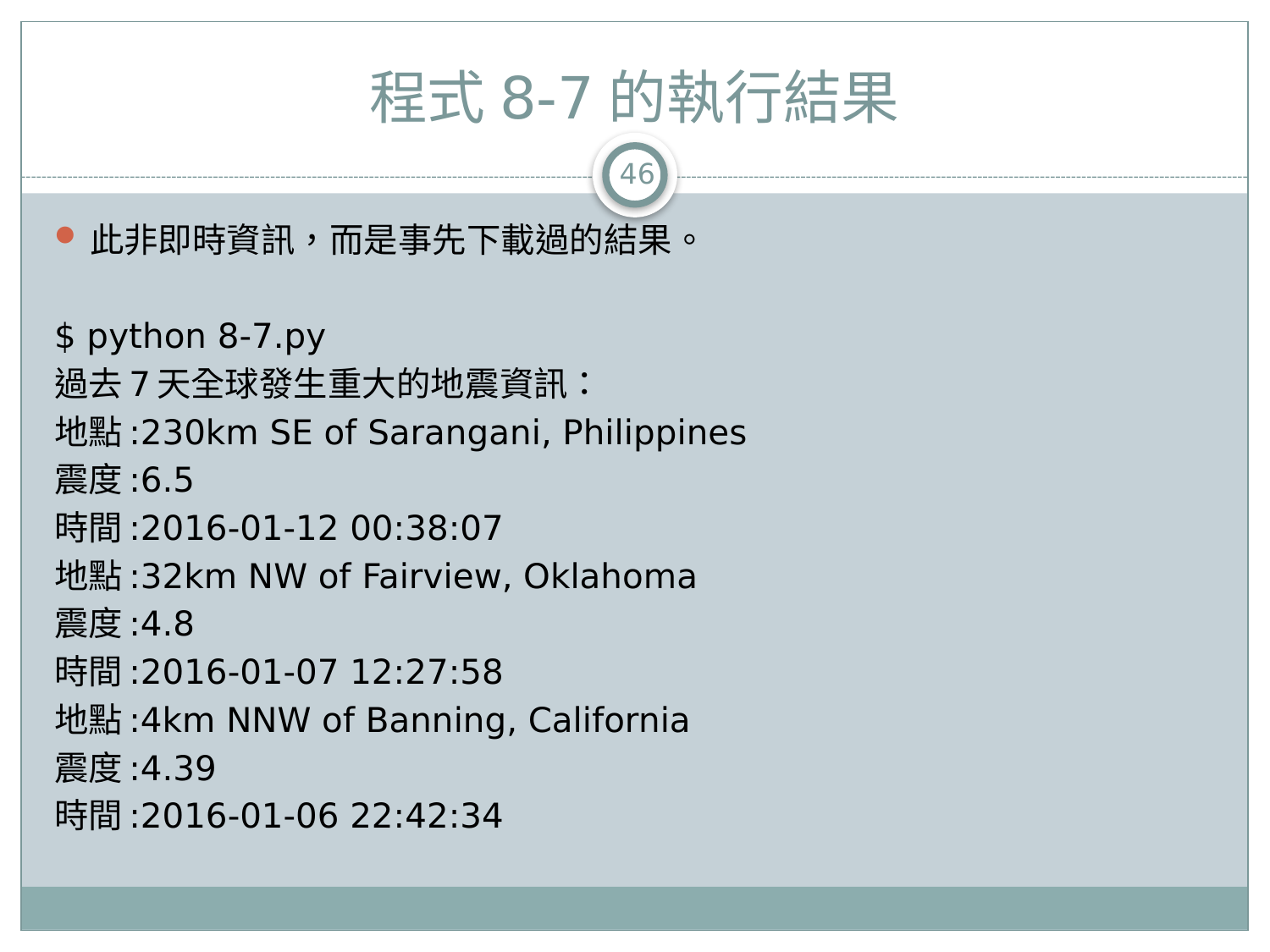

# 程式8-7的執行結果
46
此非即時資訊，而是事先下載過的結果。

$ python 8-7.py
過去7天全球發生重大的地震資訊：
地點:230km SE of Sarangani, Philippines
震度:6.5
時間:2016-01-12 00:38:07
地點:32km NW of Fairview, Oklahoma
震度:4.8
時間:2016-01-07 12:27:58
地點:4km NNW of Banning, California
震度:4.39
時間:2016-01-06 22:42:34